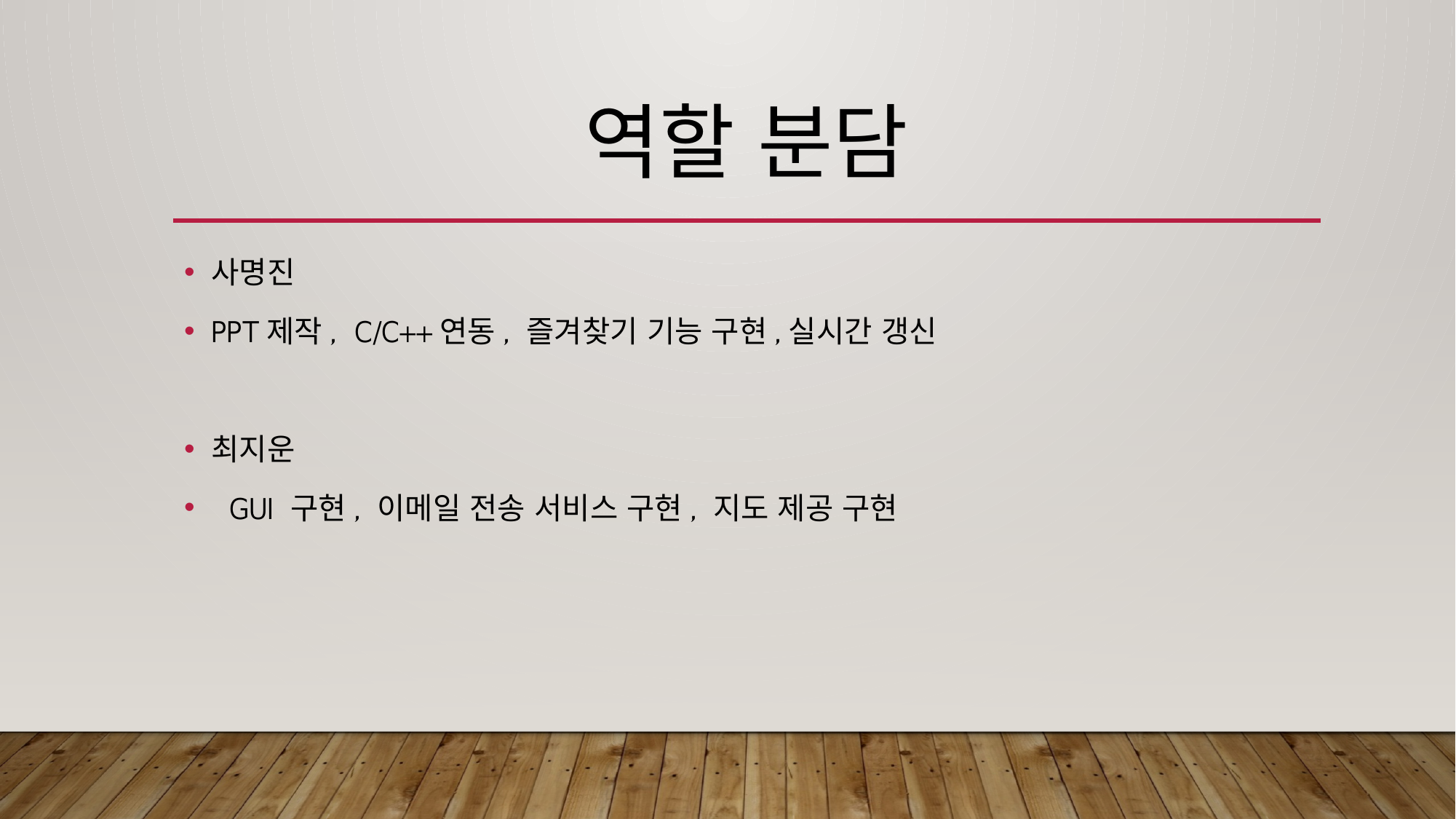

# 역할 분담
사명진
PPT제작,  C/C++연동, 즐겨찾기 기능 구현,실시간 갱신

최지운
  GUI 구현, 이메일 전송 서비스 구현, 지도 제공 구현